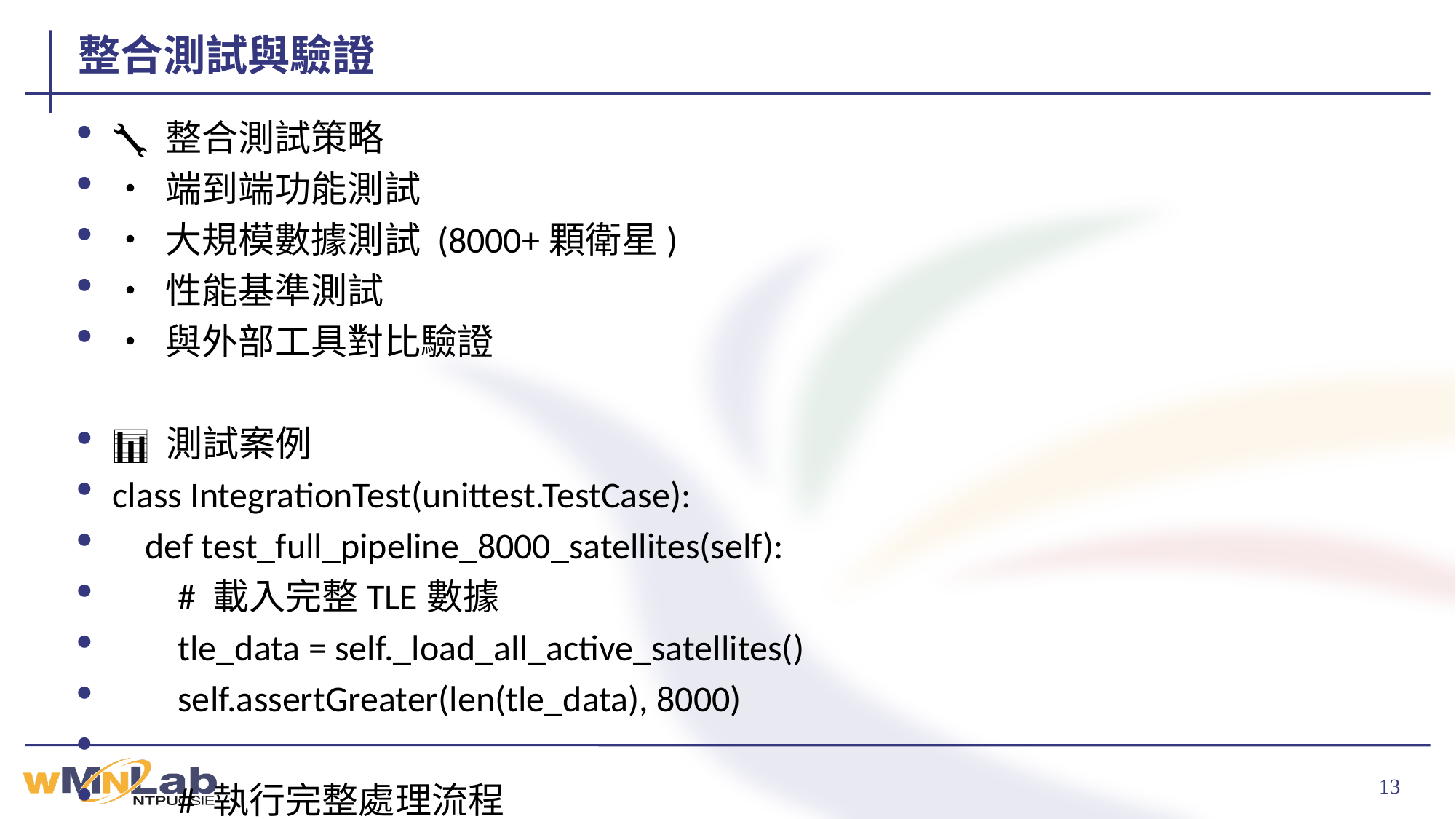

# 整合測試與驗證
🔧 整合測試策略
• 端到端功能測試
• 大規模數據測試 (8000+顆衛星)
• 性能基準測試
• 與外部工具對比驗證

📊 測試案例
class IntegrationTest(unittest.TestCase):
    def test_full_pipeline_8000_satellites(self):
        # 載入完整TLE數據
        tle_data = self._load_all_active_satellites()
        self.assertGreater(len(tle_data), 8000)

        # 執行完整處理流程
        processor = Stage1TLEProcessor()
        results = processor.process_all_satellites(
            tle_data, observer_coords=(25.0, 121.0, 100.0)
        )

        # 驗證結果品質
        self.assertGreater(len(results.visible_satellites), 0)
        self.assertLess(results.processing_time, 30.0)  # 30秒內完成
        self.assertEqual(results.error_count, 0)

    def test_performance_benchmark(self):
        # 性能基準測試
        start_time = time.time()
        results = self._process_benchmark_dataset()
        processing_time = time.time() - start_time

        # 性能要求: 8000顆衛星 < 30秒
        self.assertLess(processing_time, 30.0)